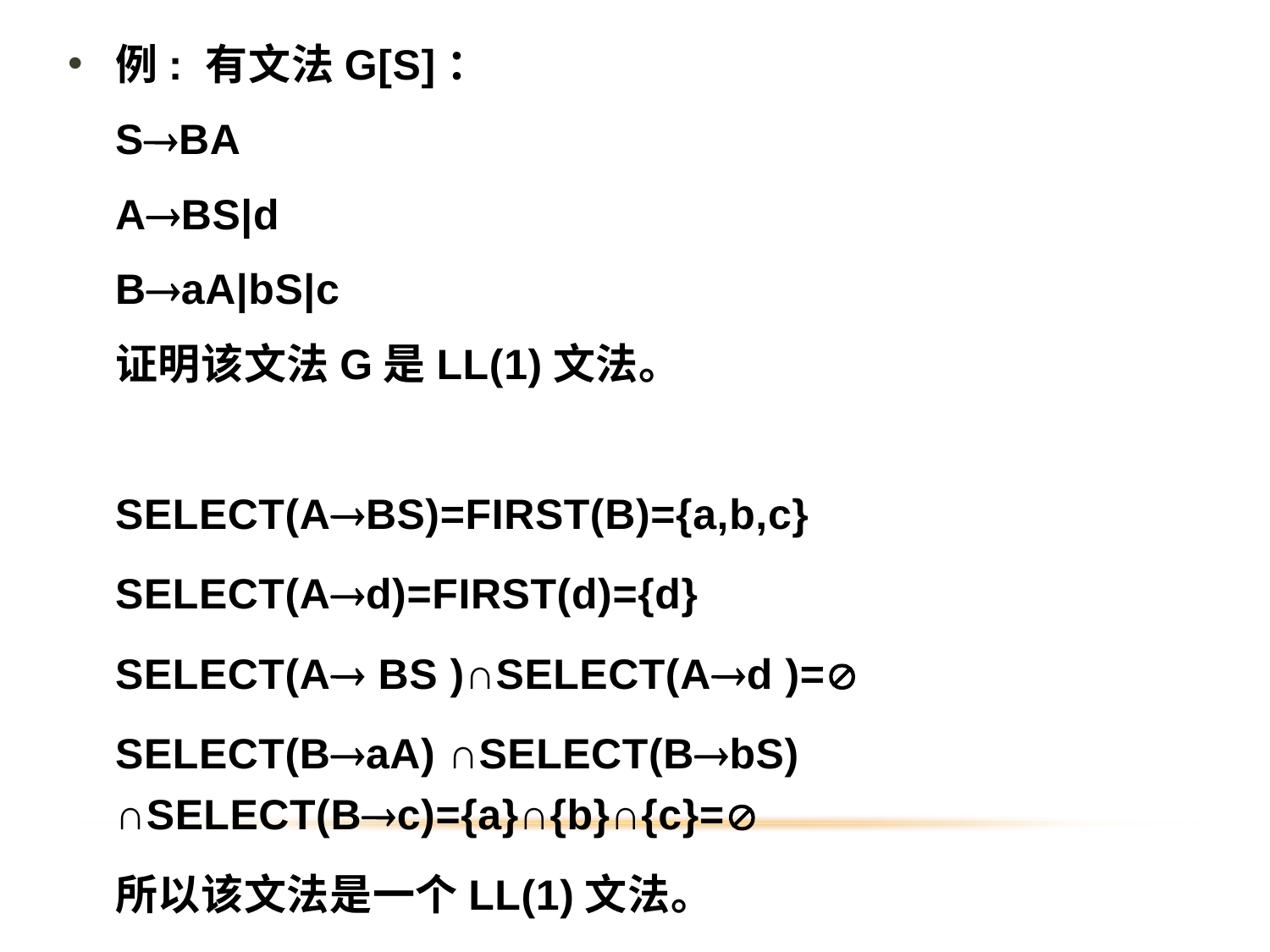

例: 有文法G[S]：
	S→BA
	A→BS|d
	B→aA|bS|c
	证明该文法G是LL(1)文法。

  	SELECT(A→BS)=FIRST(B)={a,b,c}
	SELECT(A→d)=FIRST(d)={d}
	SELECT(A→ BS )∩SELECT(A→d )=∅
	SELECT(B→aA) ∩SELECT(B→bS) ∩SELECT(B→c)={a}∩{b}∩{c}=∅
	所以该文法是一个LL(1)文法。